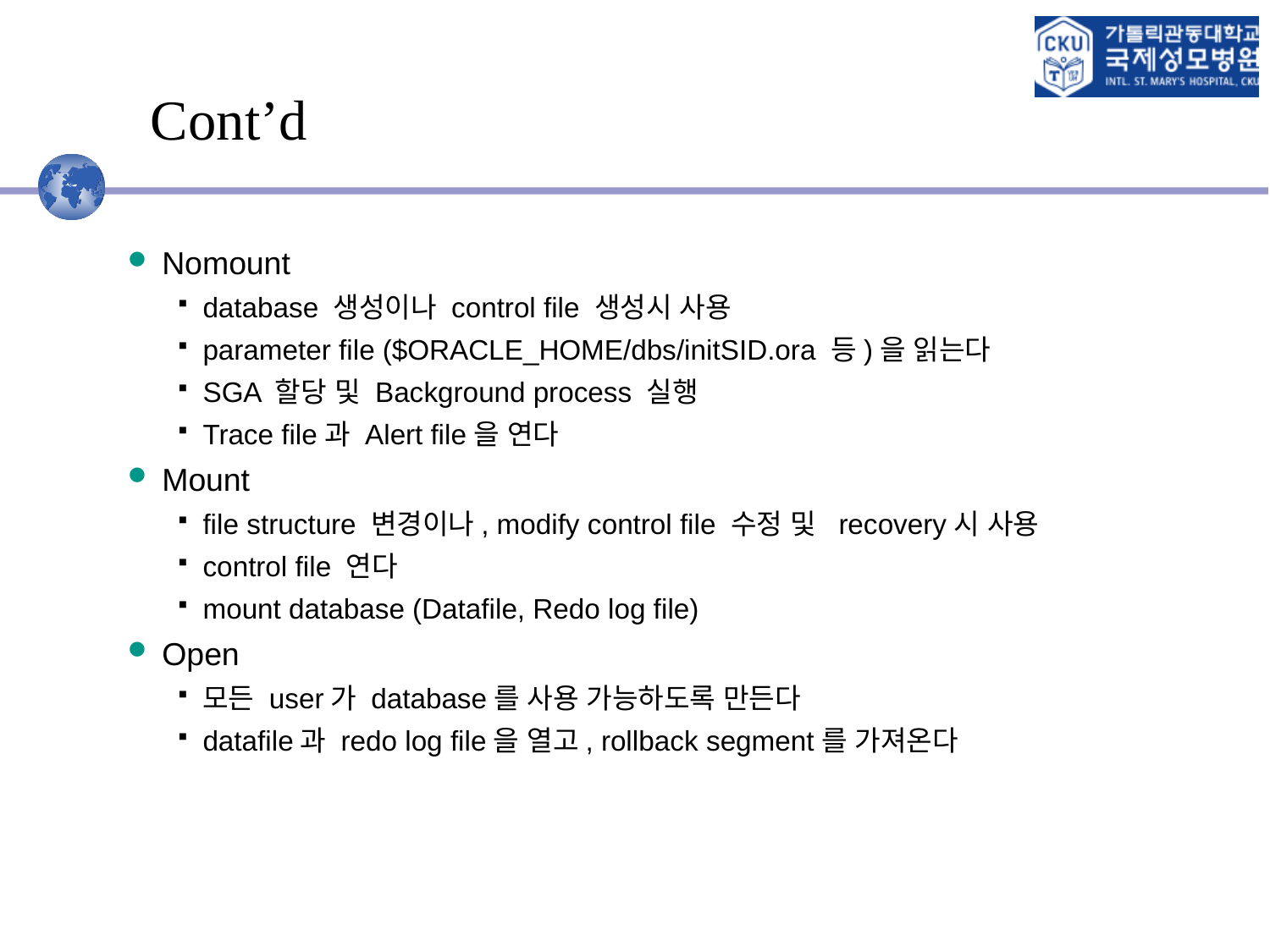

# Cont’d
 Nomount
database 생성이나 control file 생성시 사용
parameter file ($ORACLE_HOME/dbs/initSID.ora 등)을 읽는다
SGA 할당 및 Background process 실행
Trace file과 Alert file을 연다
 Mount
file structure 변경이나, modify control file 수정 및  recovery시 사용
control file 연다
mount database (Datafile, Redo log file)
 Open
모든 user가 database를 사용 가능하도록 만든다
datafile과 redo log file을 열고, rollback segment를 가져온다